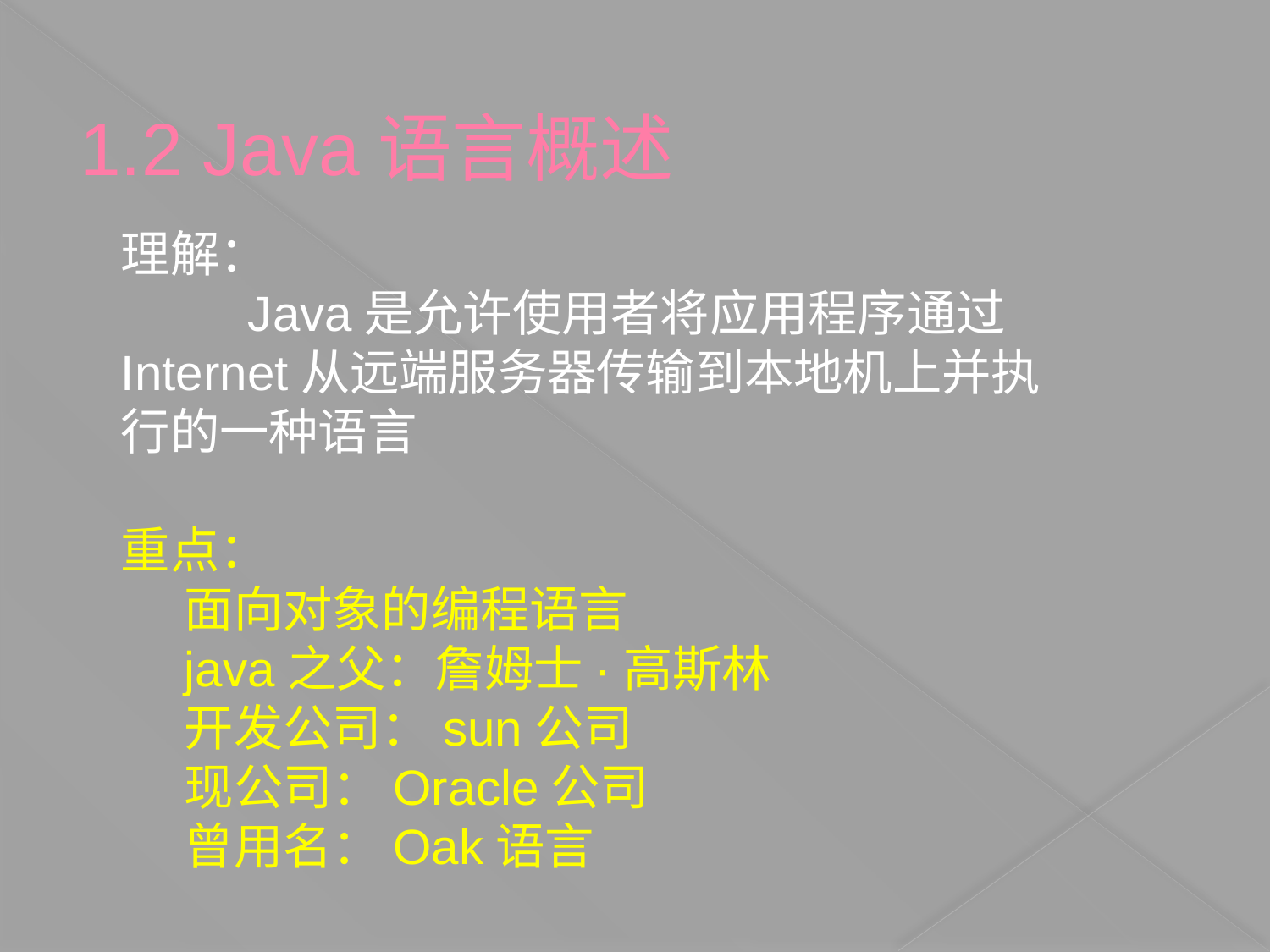

1.2 Java语言概述
理解：
	Java是允许使用者将应用程序通过Internet从远端服务器传输到本地机上并执行的一种语言

重点：
面向对象的编程语言
java之父：詹姆士·高斯林
开发公司：sun公司
现公司：Oracle公司
曾用名：Oak语言